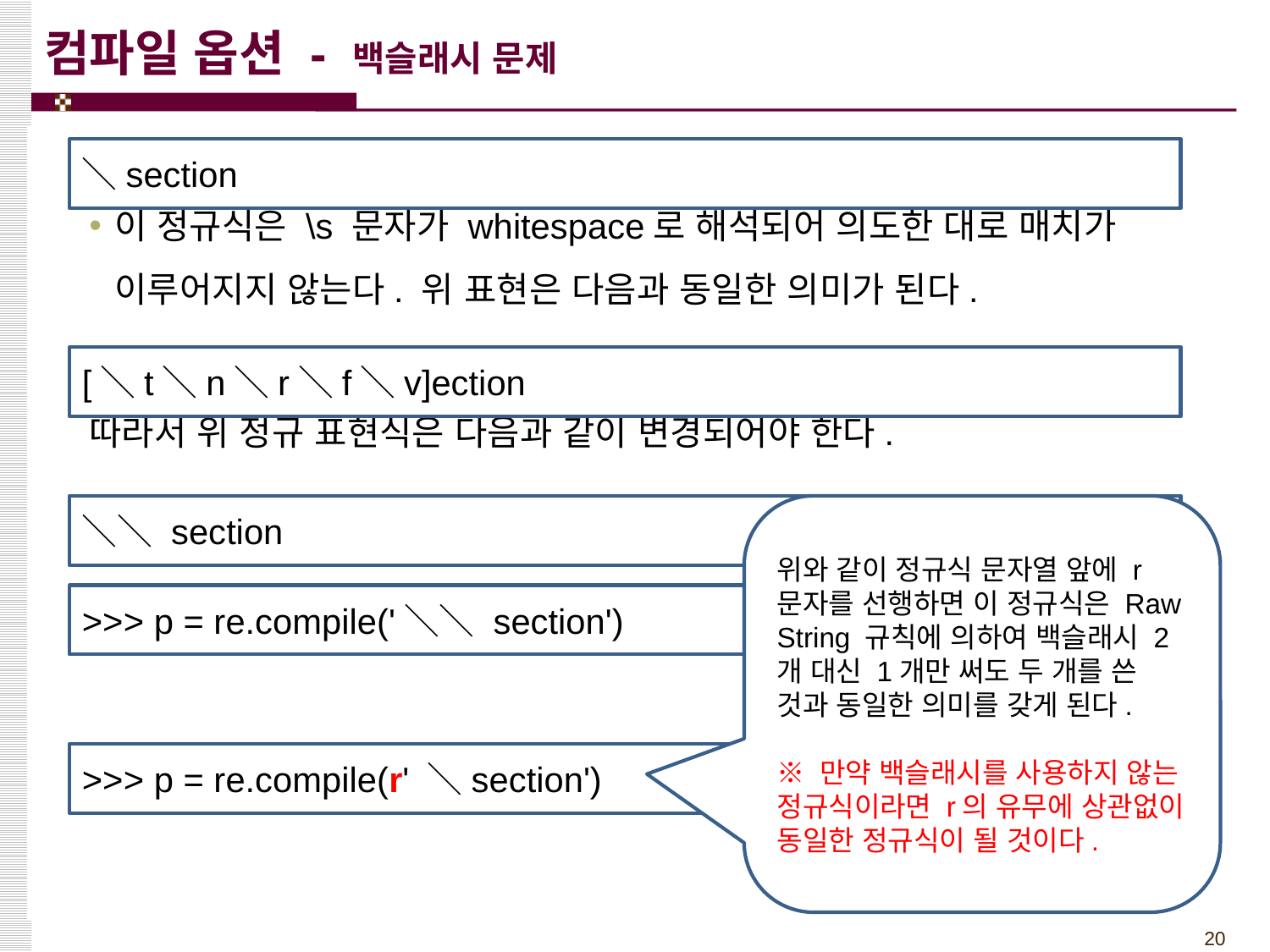

# 컴파일 옵션 - 백슬래시 문제

이 정규식은 \s 문자가 whitespace로 해석되어 의도한 대로 매치가 이루어지지 않는다. 위 표현은 다음과 동일한 의미가 된다.

따라서 위 정규 표현식은 다음과 같이 변경되어야 한다.

＼section
[＼t＼n＼r＼f＼v]ection
＼＼ section
위와 같이 정규식 문자열 앞에 r문자를 선행하면 이 정규식은 Raw String 규칙에 의하여 백슬래시 2개 대신 1개만 써도 두 개를 쓴 것과 동일한 의미를 갖게 된다.

※ 만약 백슬래시를 사용하지 않는 정규식이라면 r의 유무에 상관없이 동일한 정규식이 될 것이다.
>>> p = re.compile('＼＼ section')
>>> p = re.compile(r' ＼section')